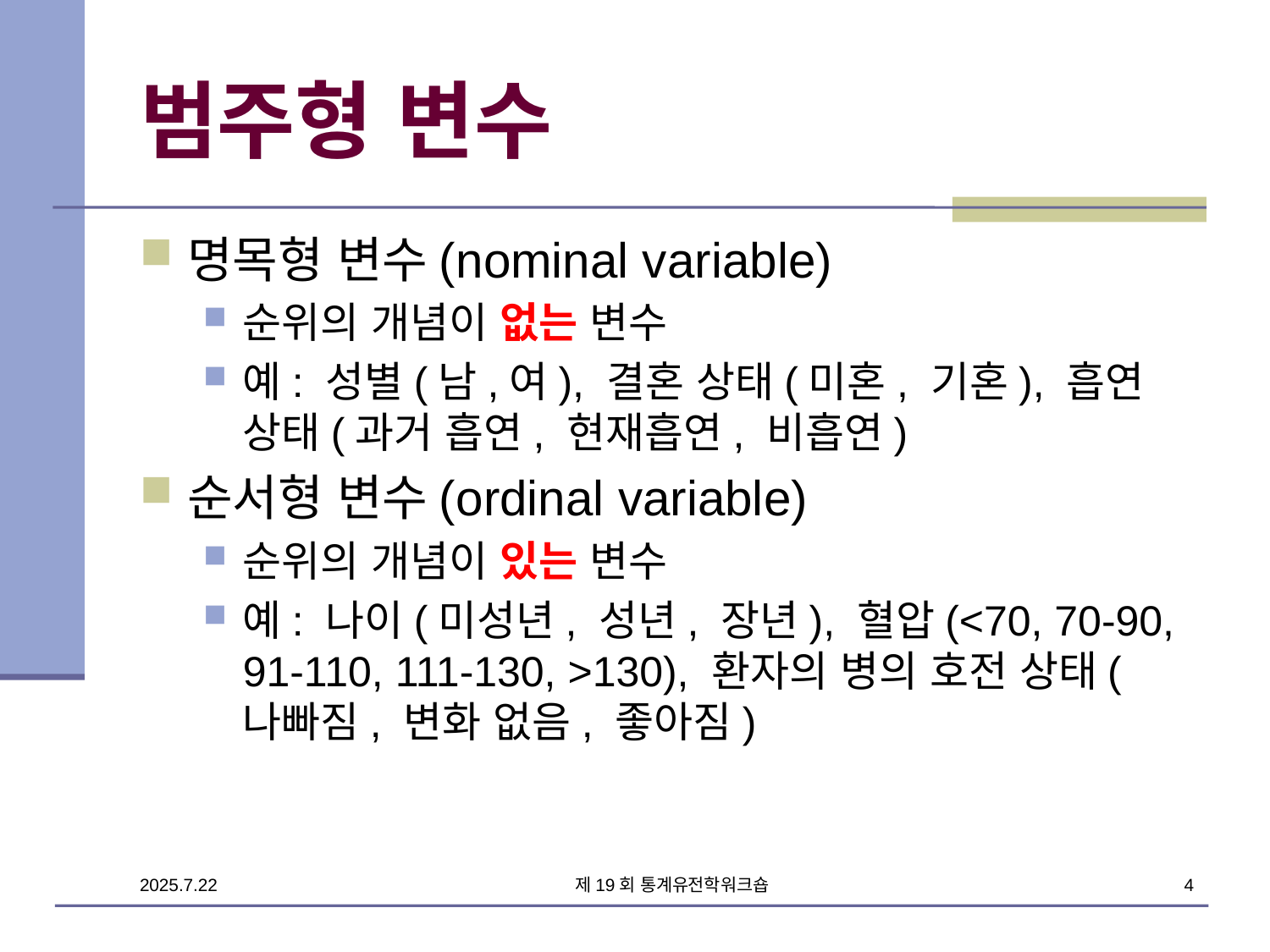

# 범주형 변수
명목형 변수(nominal variable)
순위의 개념이 없는 변수
예: 성별(남,여), 결혼 상태(미혼, 기혼), 흡연 상태(과거 흡연, 현재흡연, 비흡연)
순서형 변수(ordinal variable)
순위의 개념이 있는 변수
예: 나이(미성년, 성년, 장년), 혈압(<70, 70-90, 91-110, 111-130, >130), 환자의 병의 호전 상태(나빠짐, 변화 없음, 좋아짐)
제19회 통계유전학워크숍
4
2025.7.22